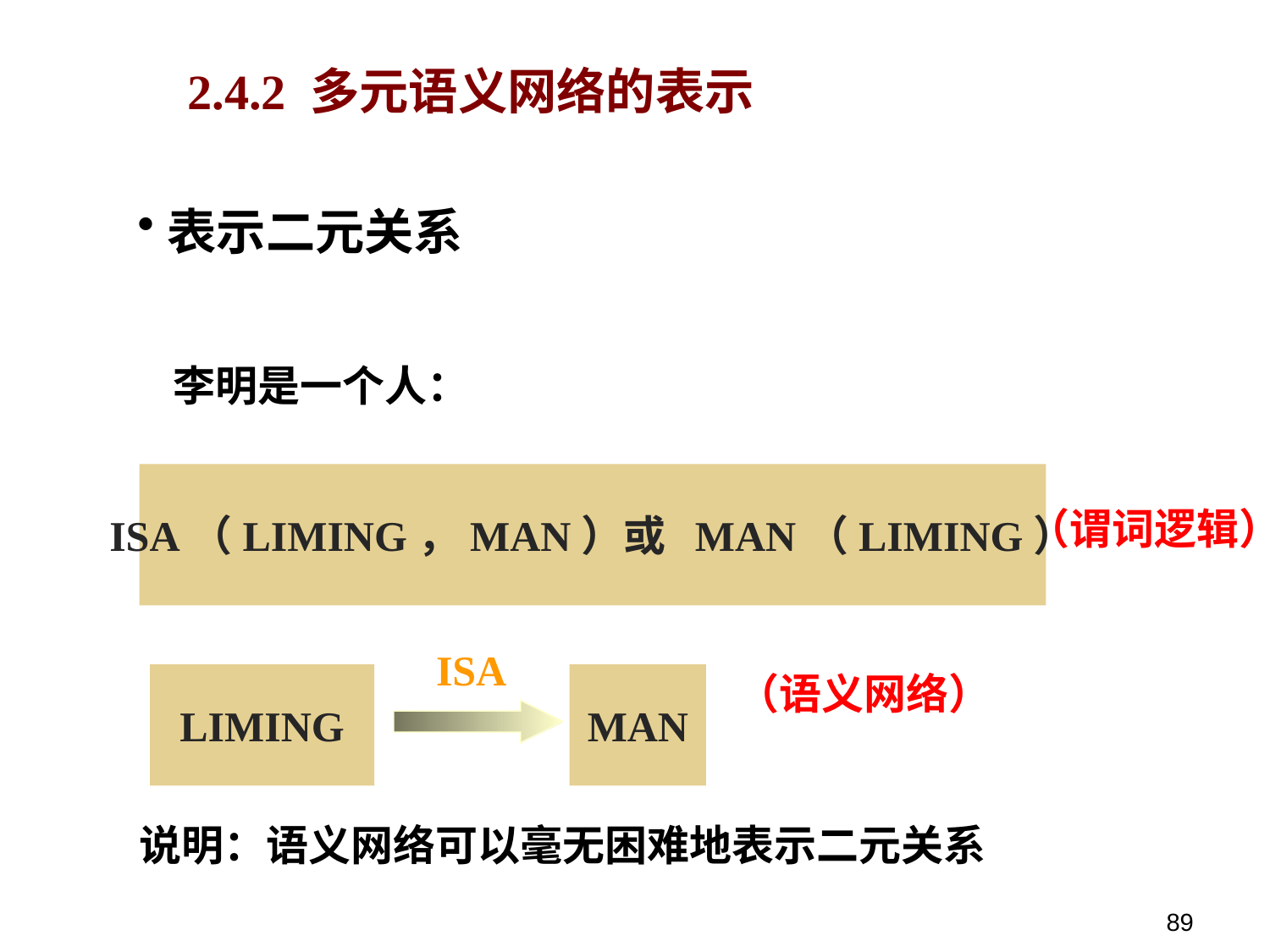

2.4.2 多元语义网络的表示
表示二元关系
李明是一个人：
ISA（LIMING，MAN）或  MAN（LIMING）
（谓词逻辑）
ISA
（语义网络）
LIMING
MAN

说明：语义网络可以毫无困难地表示二元关系
89